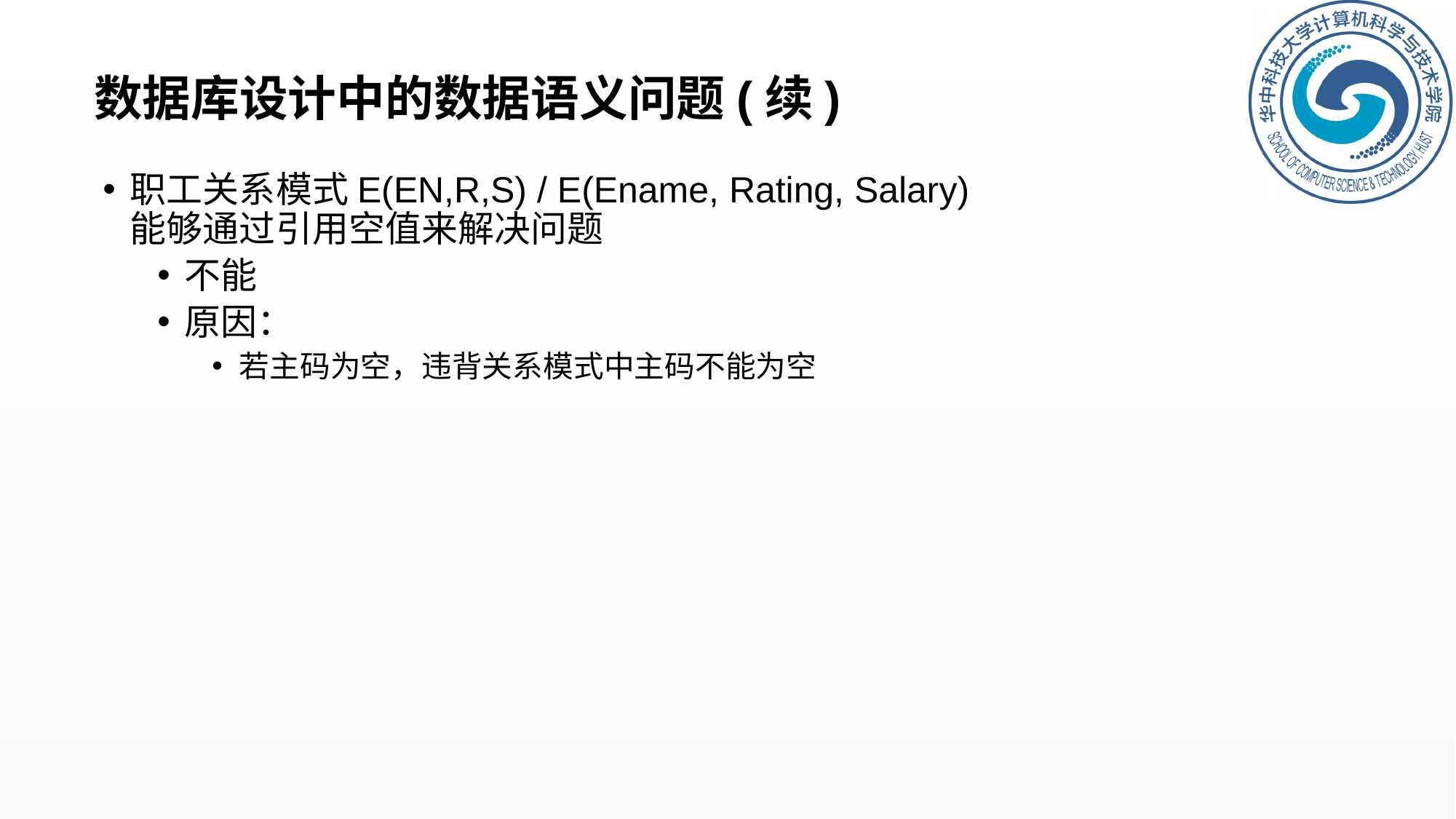

# 数据库设计中的数据语义问题(续)
职工关系模式E(EN,R,S) / E(Ename, Rating, Salary)能够通过引用空值来解决问题
不能
原因：
若主码为空，违背关系模式中主码不能为空